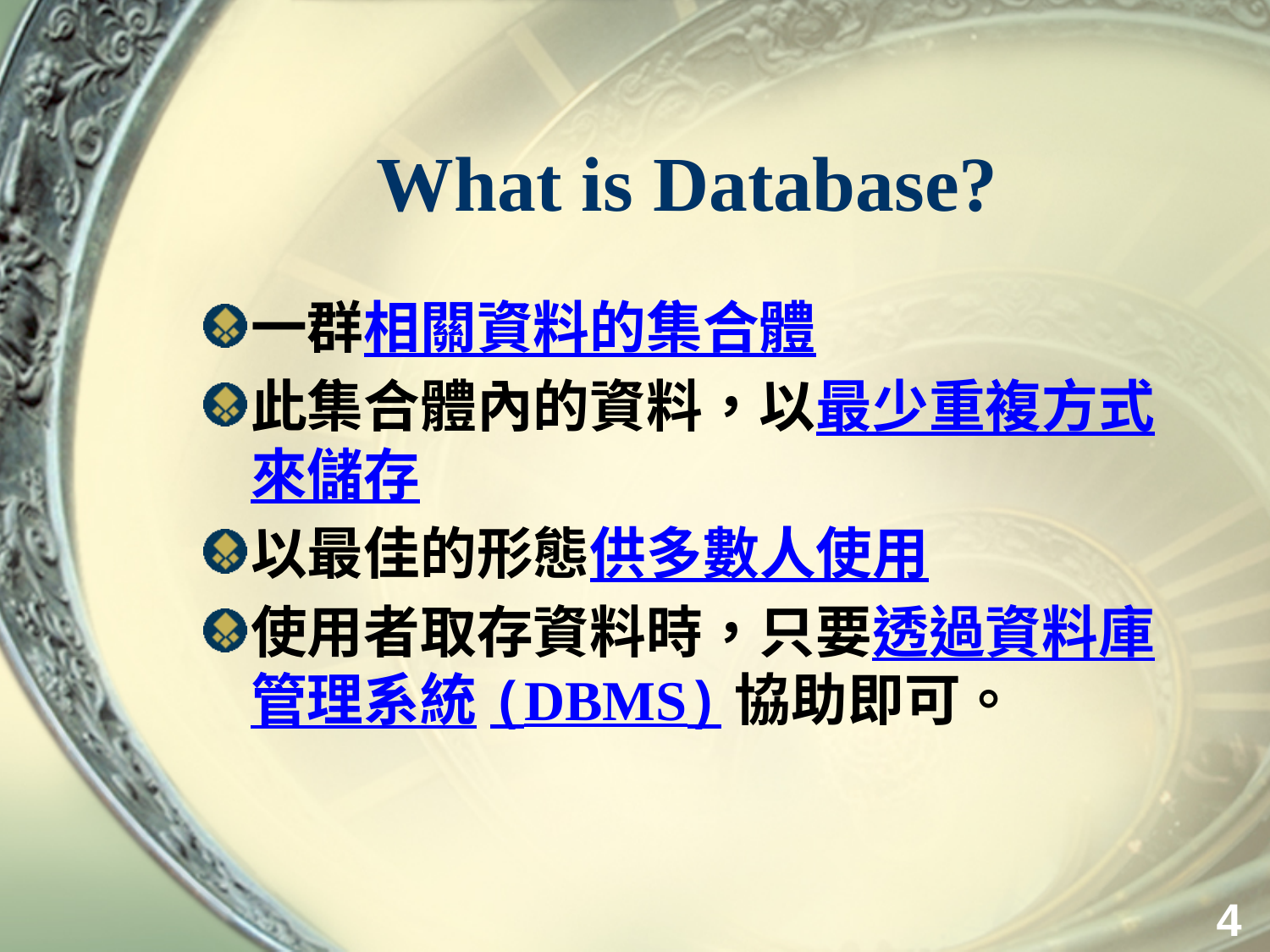

# What is Database?
一群相關資料的集合體
此集合體內的資料，以最少重複方式來儲存
以最佳的形態供多數人使用
使用者取存資料時，只要透過資料庫管理系統(DBMS)協助即可。
4